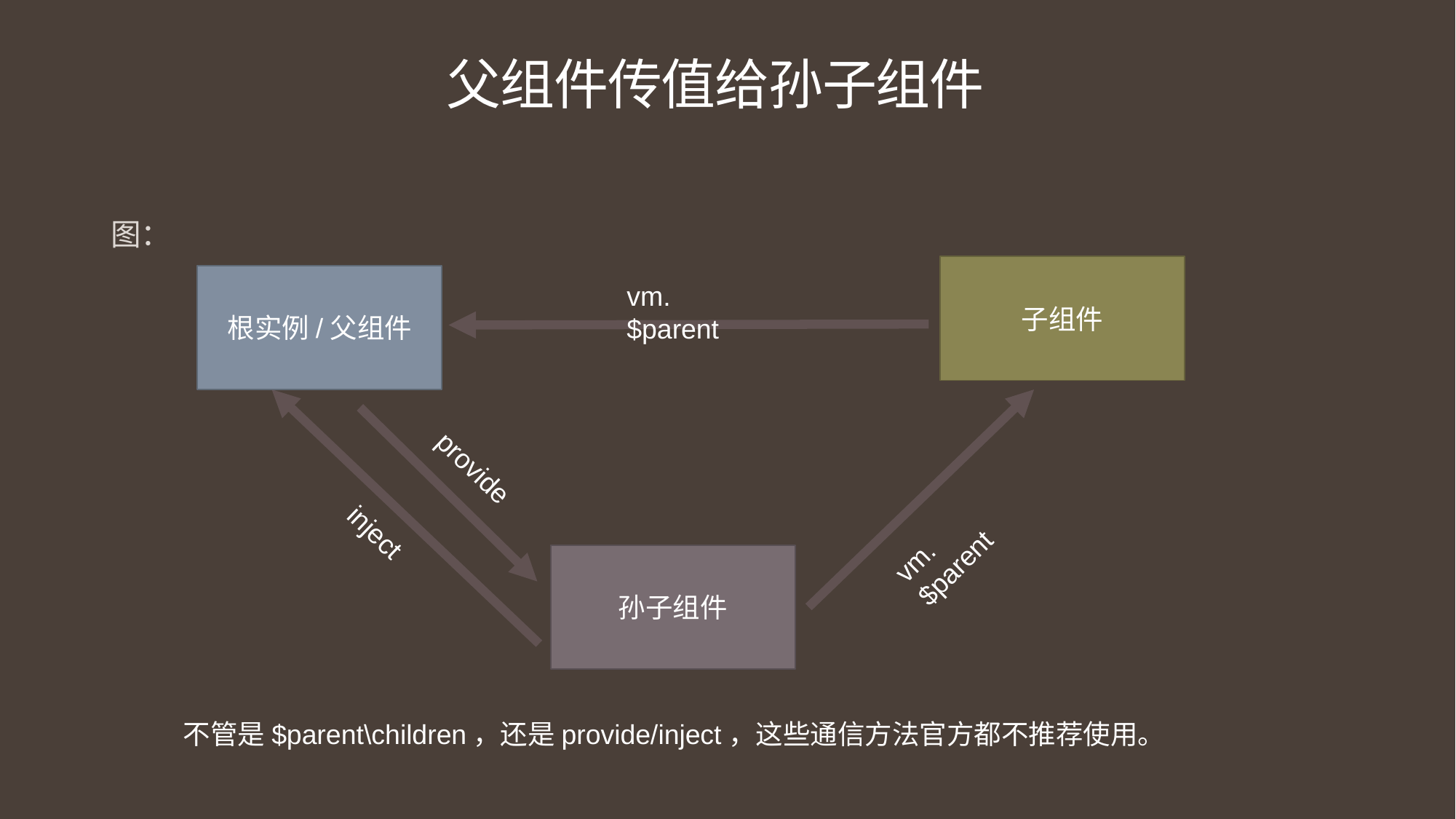

父组件传值给孙子组件
图：
子组件
根实例/父组件
vm.$parent
provide
vm.$parent
inject
孙子组件
不管是$parent\children，还是provide/inject，这些通信方法官方都不推荐使用。